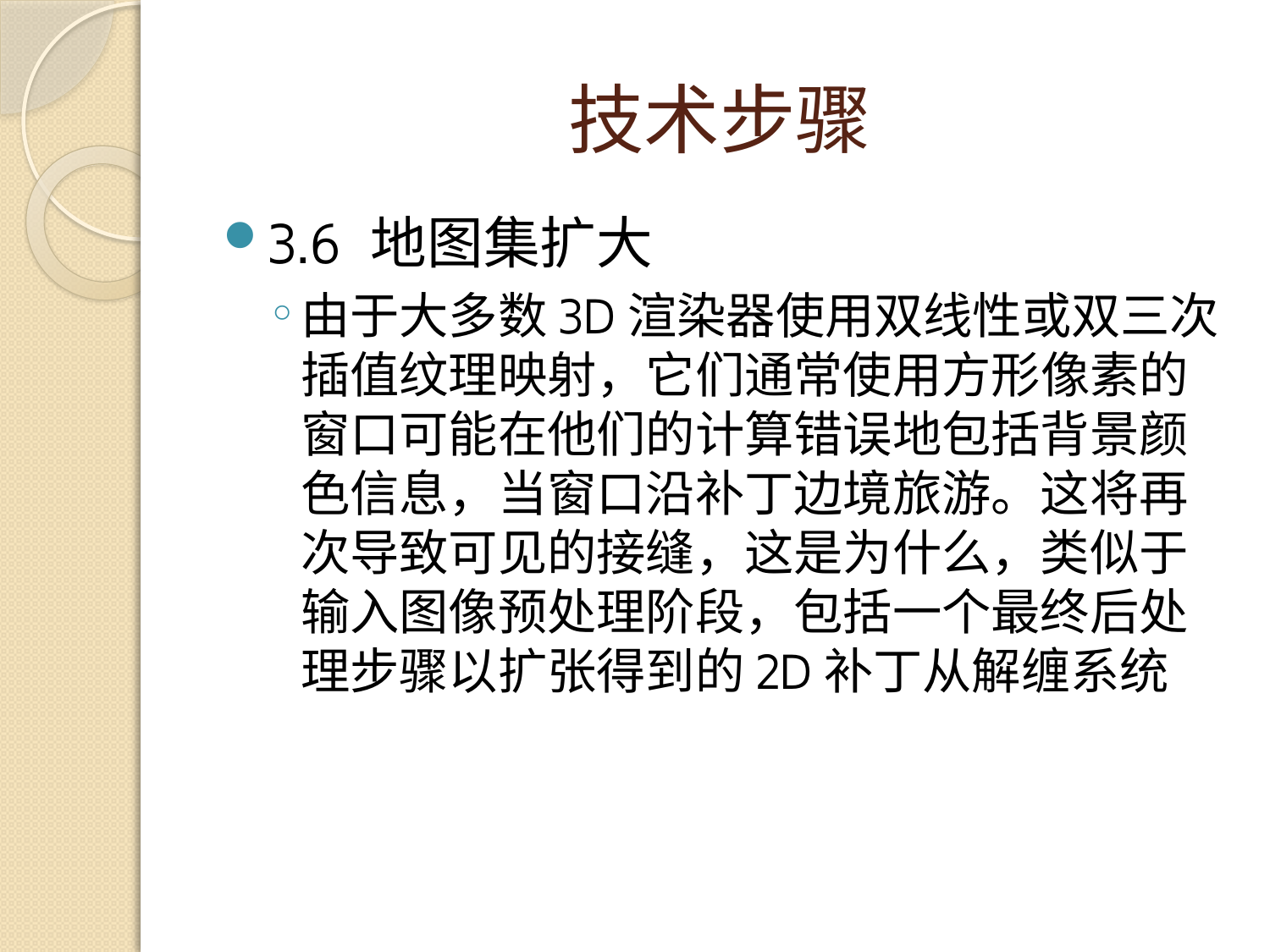

# 技术步骤
3.6 地图集扩大
由于大多数3D渲染器使用双线性或双三次插值纹理映射，它们通常使用方形像素的窗口可能在他们的计算错误地包括背景颜色信息，当窗口沿补丁边境旅游。这将再次导致可见的接缝，这是为什么，类似于输入图像预处理阶段，包括一个最终后处理步骤以扩张得到的2D补丁从解缠系统